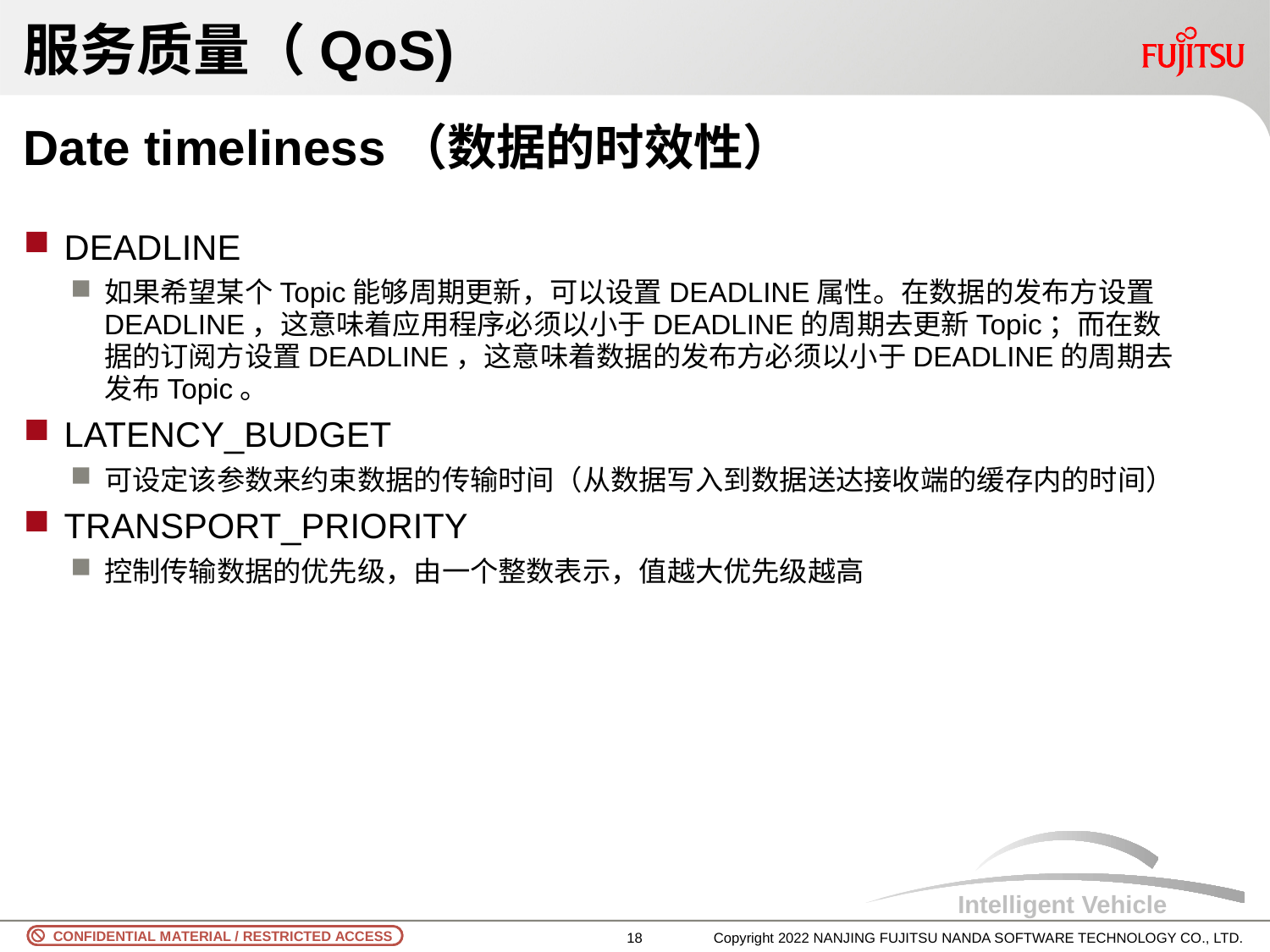

# 服务质量（QoS)
Date timeliness（数据的时效性）
DEADLINE
如果希望某个Topic能够周期更新，可以设置DEADLINE属性。在数据的发布方设置DEADLINE，这意味着应用程序必须以小于DEADLINE的周期去更新Topic；而在数据的订阅方设置DEADLINE，这意味着数据的发布方必须以小于DEADLINE的周期去发布Topic。
LATENCY_BUDGET
可设定该参数来约束数据的传输时间（从数据写入到数据送达接收端的缓存内的时间）
TRANSPORT_PRIORITY
控制传输数据的优先级，由一个整数表示，值越大优先级越高

18
Copyright 2022 NANJING FUJITSU NANDA SOFTWARE TECHNOLOGY CO., LTD.